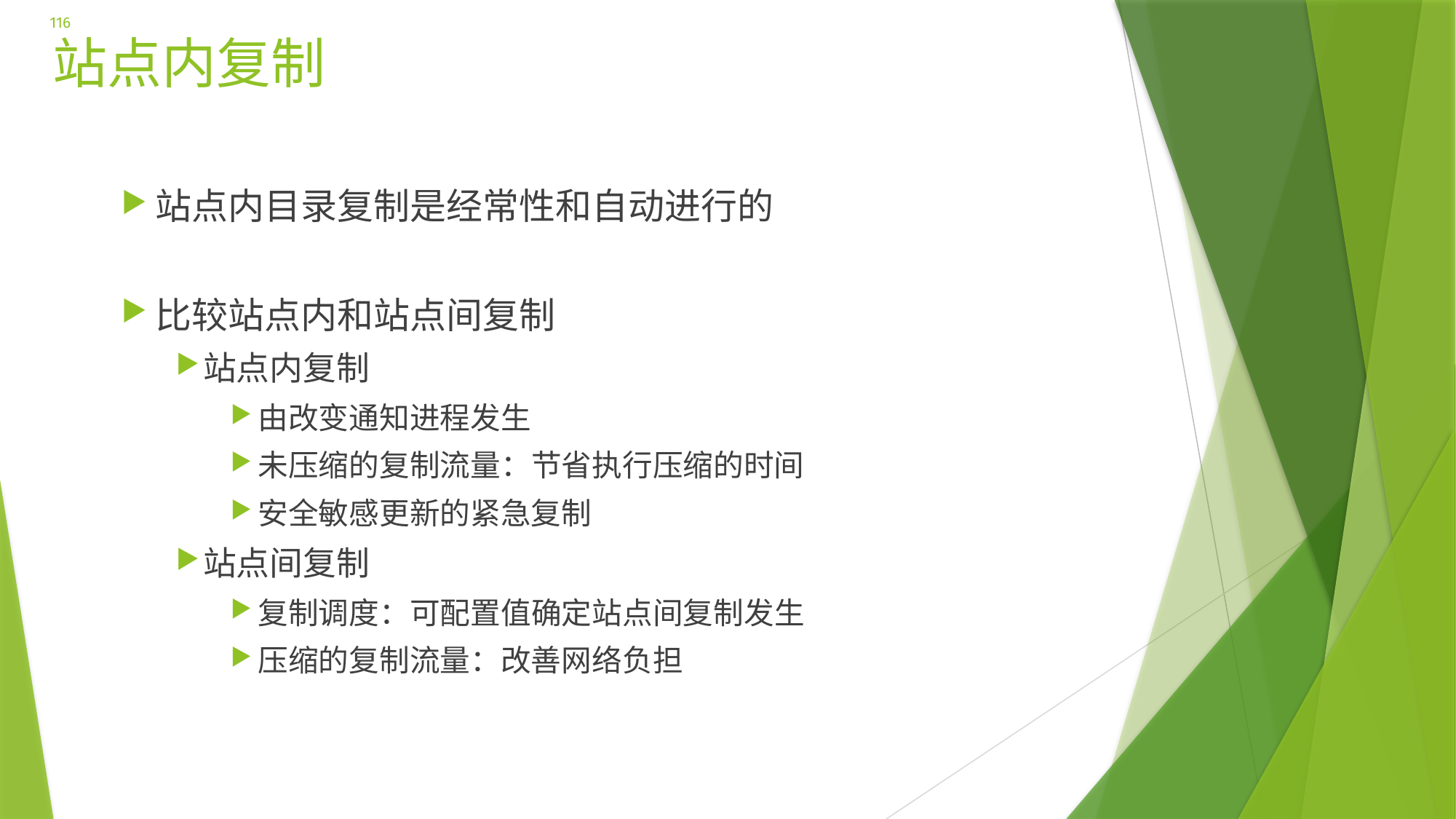

116
# 站点内复制
站点内目录复制是经常性和自动进行的

比较站点内和站点间复制
站点内复制
由改变通知进程发生
未压缩的复制流量：节省执行压缩的时间
安全敏感更新的紧急复制
站点间复制
复制调度：可配置值确定站点间复制发生
压缩的复制流量：改善网络负担